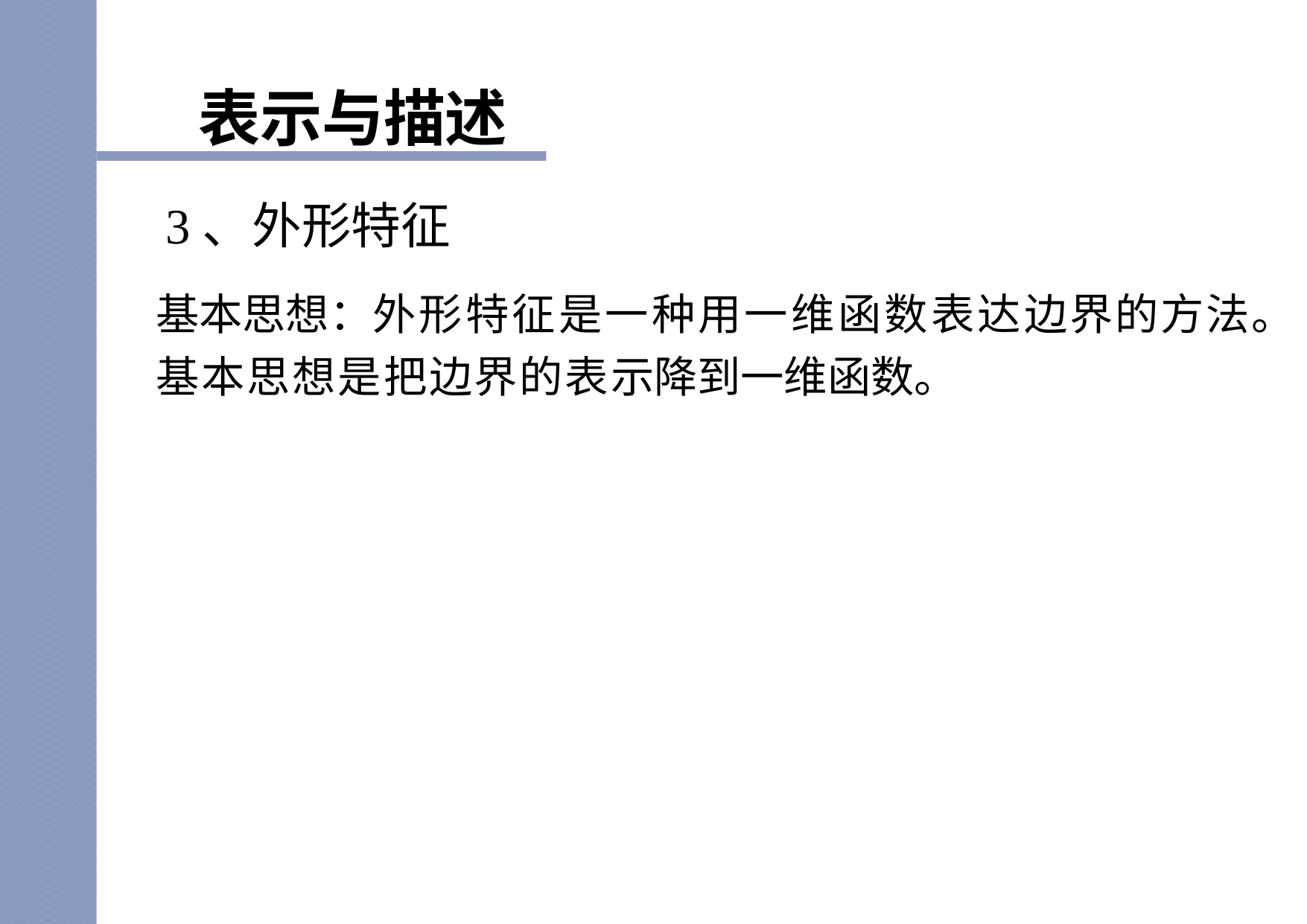

# 表示与描述
3、外形特征
基本思想：外形特征是一种用一维函数表达边界的方法。基本思想是把边界的表示降到一维函数。